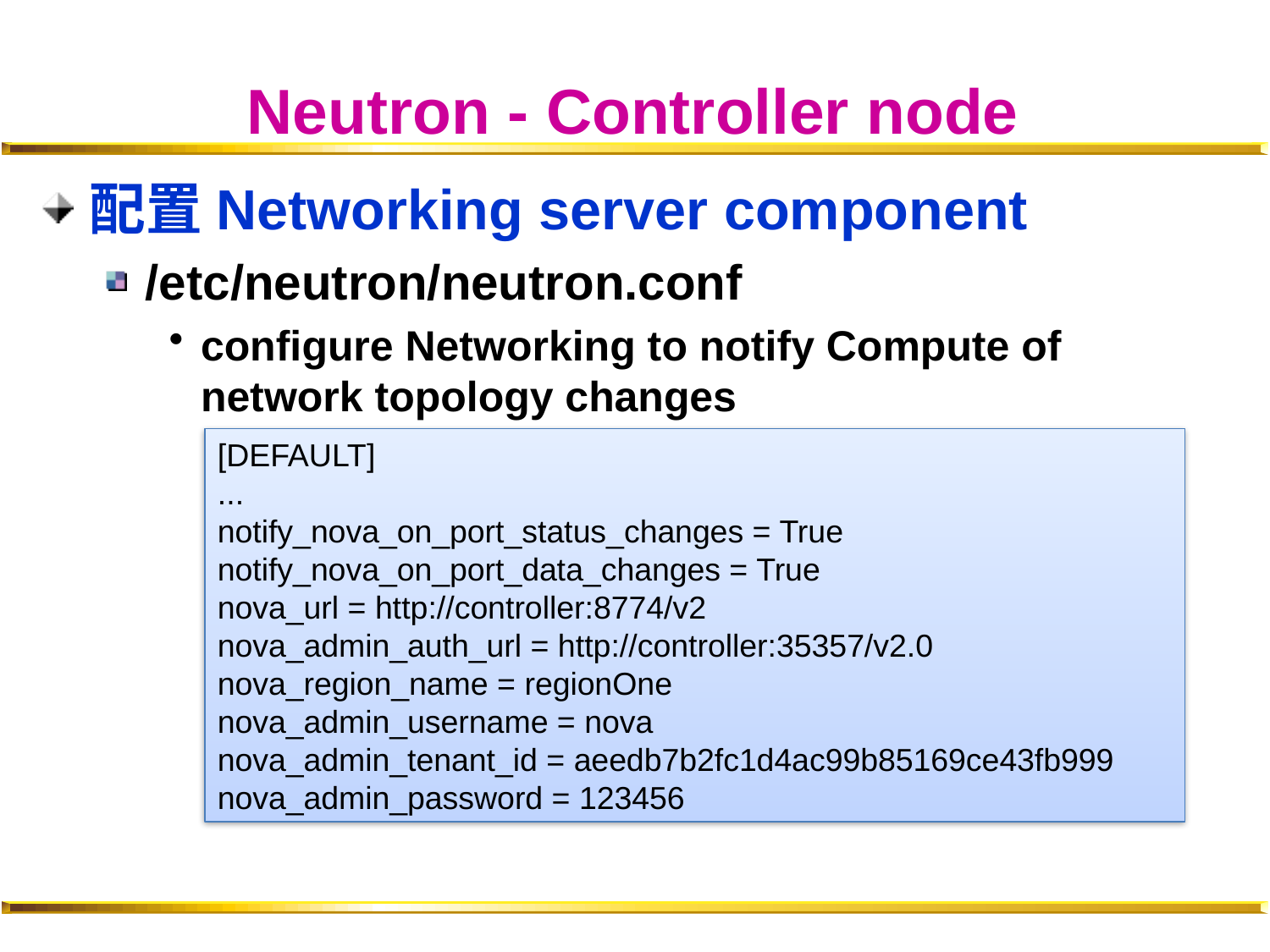

# Neutron - Controller node
配置Networking server component
/etc/neutron/neutron.conf
configure Networking to notify Compute of network topology changes
[DEFAULT]
...
notify_nova_on_port_status_changes = True
notify_nova_on_port_data_changes = True
nova_url = http://controller:8774/v2
nova_admin_auth_url = http://controller:35357/v2.0
nova_region_name = regionOne
nova_admin_username = nova
nova_admin_tenant_id = aeedb7b2fc1d4ac99b85169ce43fb999
nova_admin_password = 123456